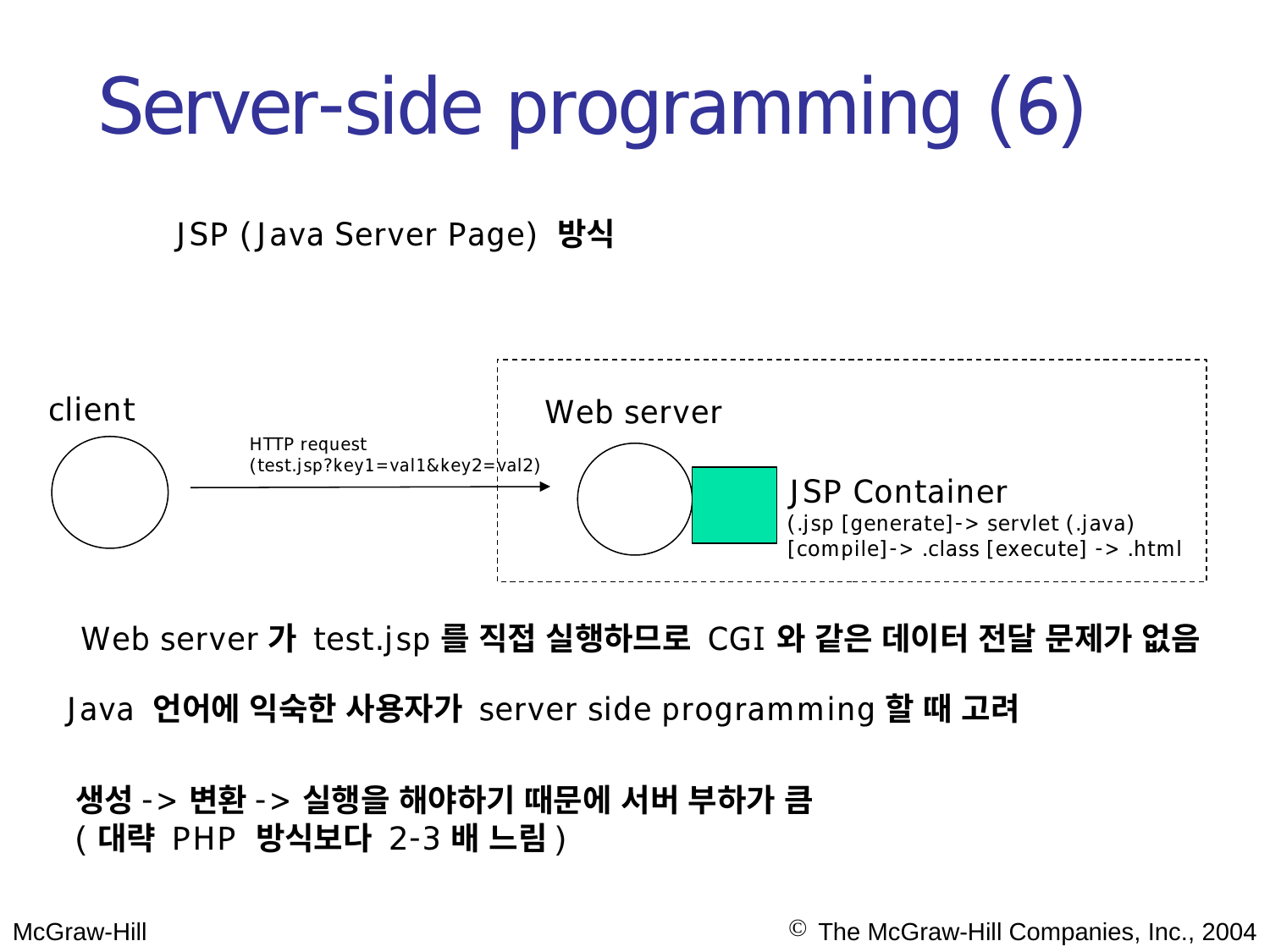

# Server-side programming (6)
JSP (Java Server Page) 방식

client
Web server
HTTP request
(test.jsp?key1=val1&key2=val2)

JSP Container
(.jsp [generate]-> servlet (.java)
[compile]-> .class [execute] -> .html

Web server가 test.jsp를 직접 실행하므로 CGI와 같은 데이터 전달 문제가 없음
Java 언어에 익숙한 사용자가 server side programming할 때 고려
생성->변환->실행을 해야하기 때문에 서버 부하가 큼
(대략 PHP 방식보다 2-3배 느림)